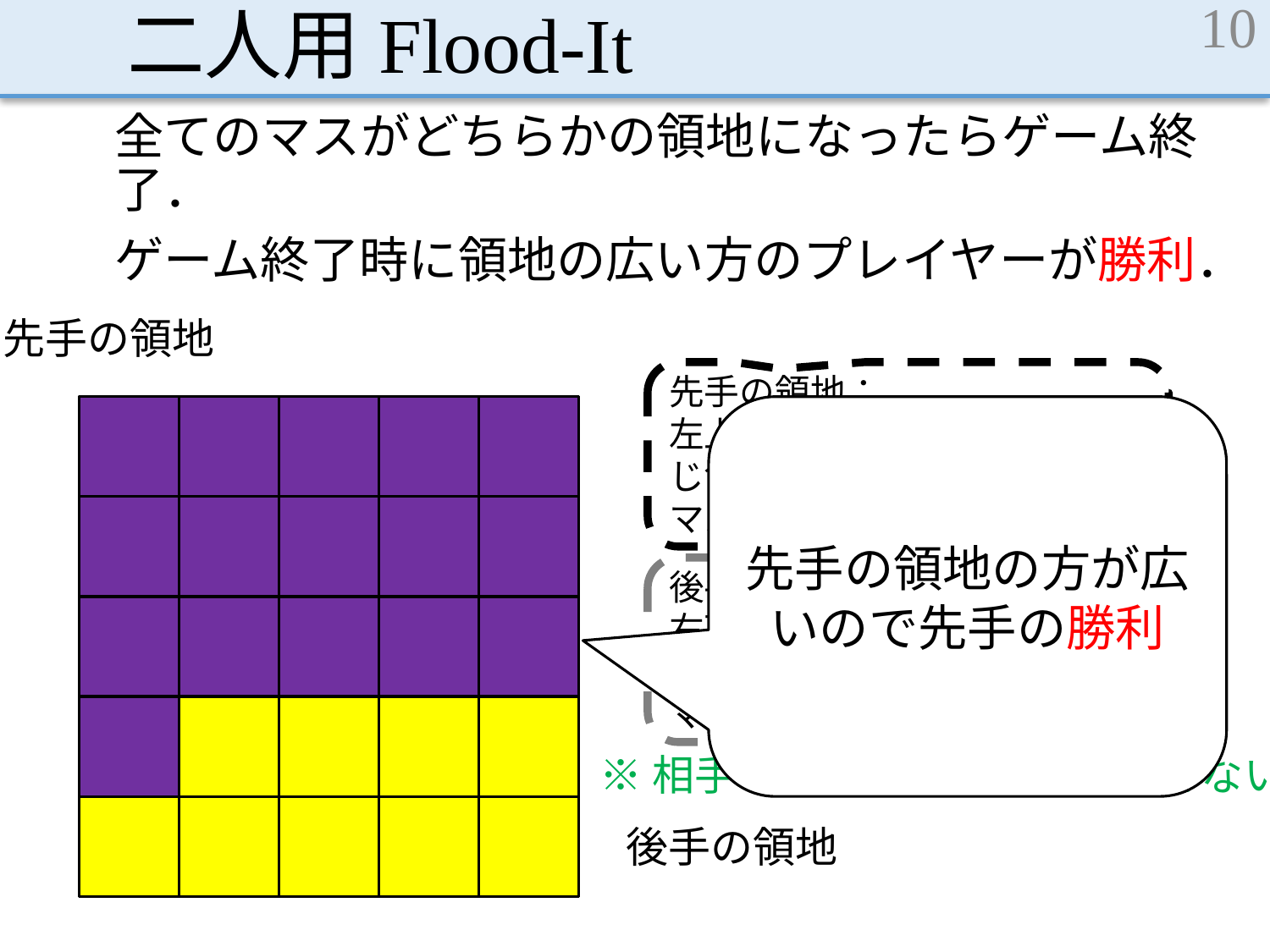

# 二人用Flood-It
10
全てのマスがどちらかの領地になったらゲーム終了．
ゲーム終了時に領地の広い方のプレイヤーが勝利．
先手の領地
先手の領地：
左上のマスから上下左右に同じ色のみを辿って到達できるマス
図とアニメーション

先手の領地の方が広いので先手の勝利

後手の領地：
右下のマスから上下左右に同じ色のみを辿って到達できるマス

※相手の色に変えることはできない

後手の領地